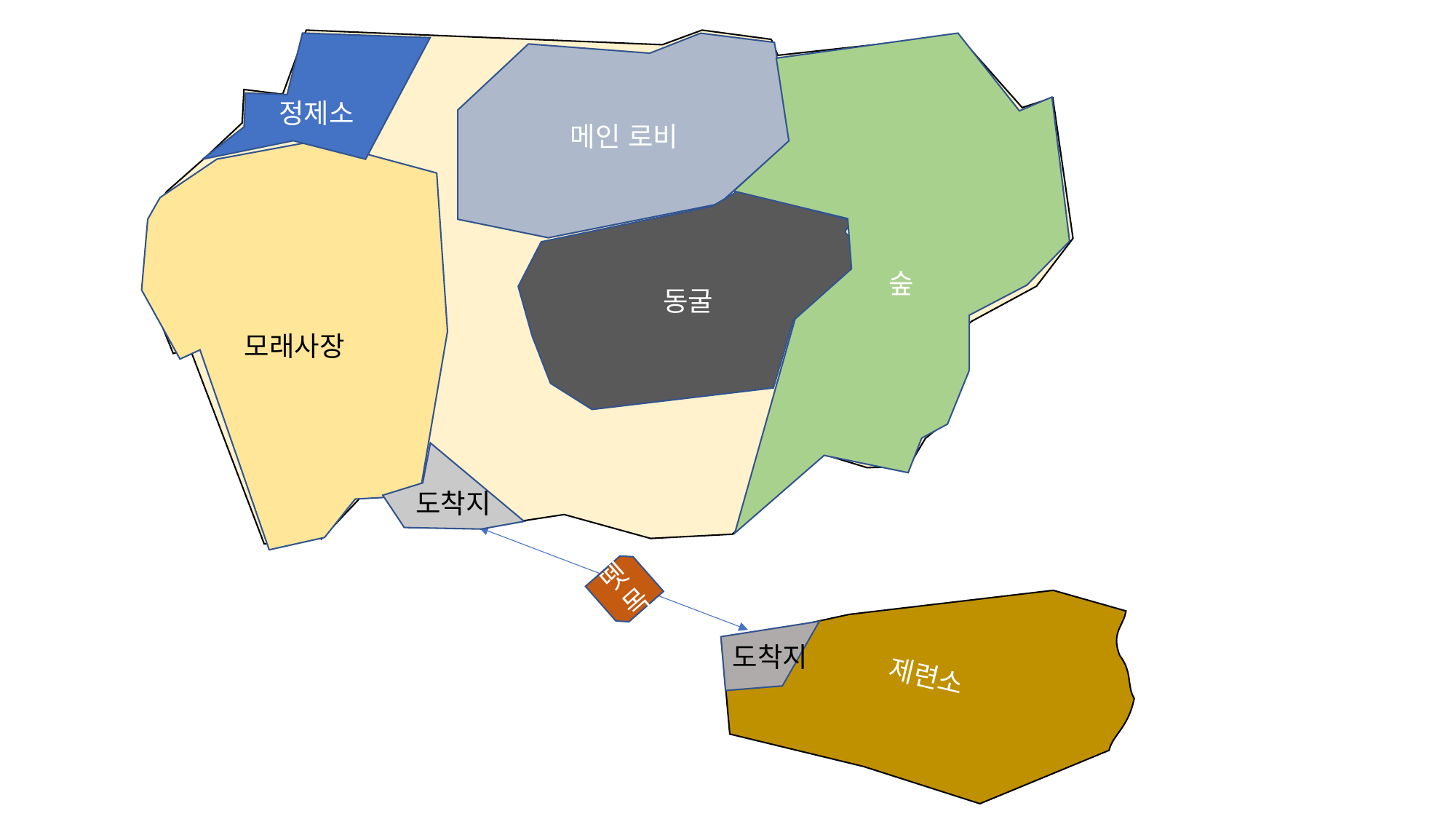

정제소
숲
메인 로비
모래사장
동굴

도착지
뗏목
제련소
도착지